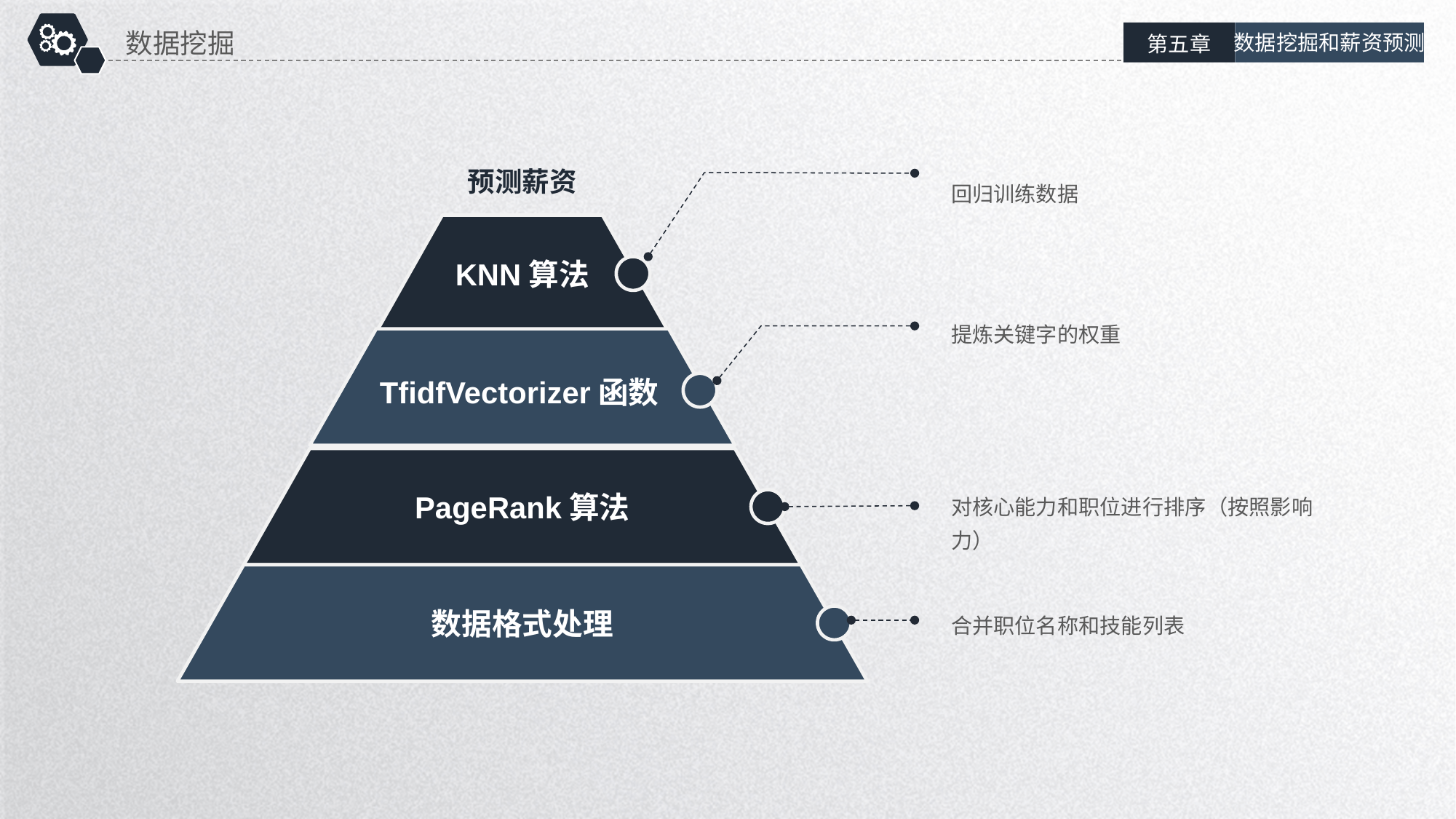

数据挖掘

数据挖掘和薪资预测
第五章

预测薪资
回归训练数据

KNN算法

提炼关键字的权重

TfidfVectorizer函数

对核心能力和职位进行排序（按照影响力）
PageRank算法

合并职位名称和技能列表
数据格式处理

延时符